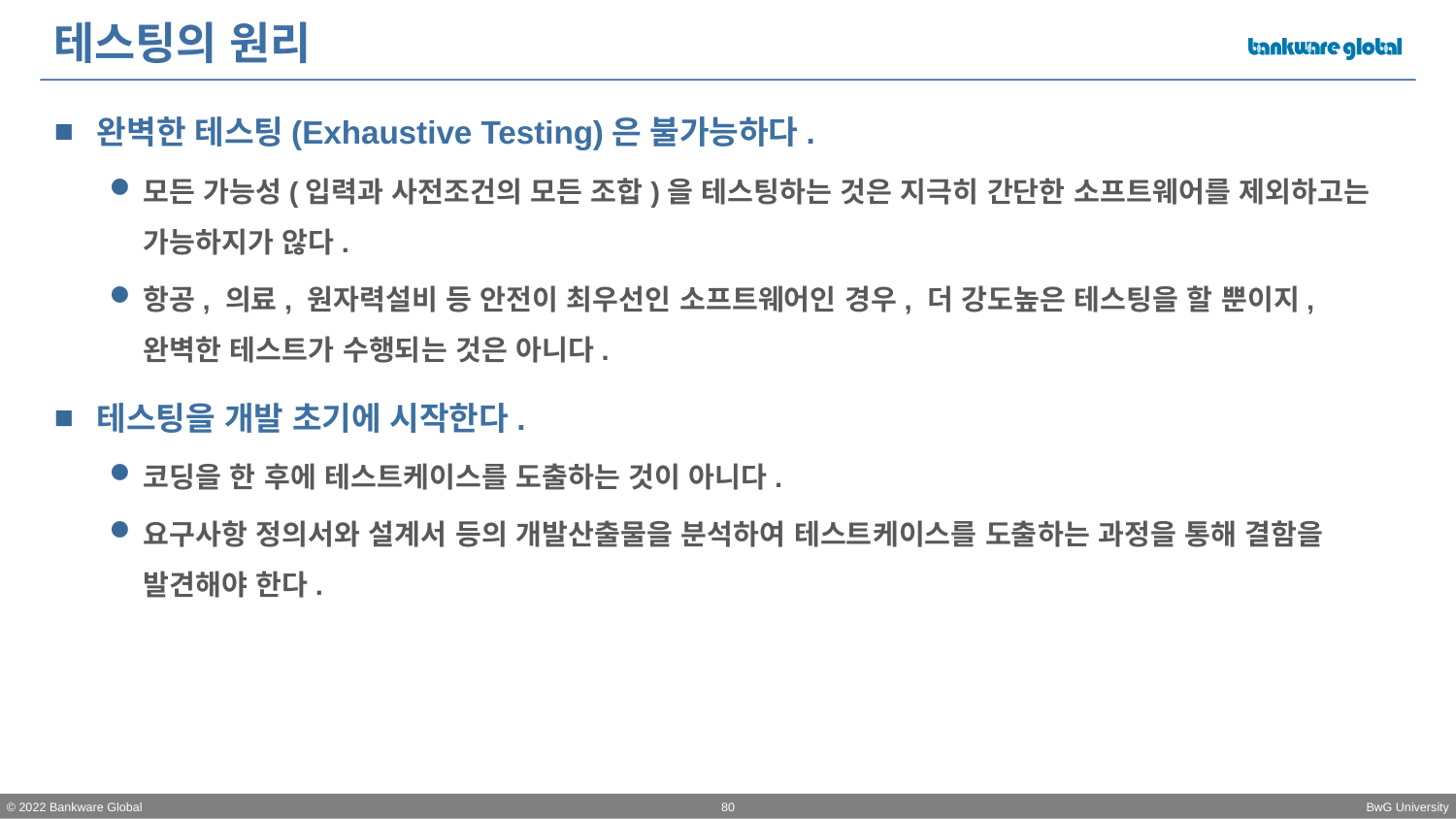

# 테스팅의 원리
완벽한 테스팅(Exhaustive Testing)은 불가능하다.
모든 가능성(입력과 사전조건의 모든 조합)을 테스팅하는 것은 지극히 간단한 소프트웨어를 제외하고는 가능하지가 않다.
항공, 의료, 원자력설비 등 안전이 최우선인 소프트웨어인 경우, 더 강도높은 테스팅을 할 뿐이지, 완벽한 테스트가 수행되는 것은 아니다.
테스팅을 개발 초기에 시작한다.
코딩을 한 후에 테스트케이스를 도출하는 것이 아니다.
요구사항 정의서와 설계서 등의 개발산출물을 분석하여 테스트케이스를 도출하는 과정을 통해 결함을 발견해야 한다.
80